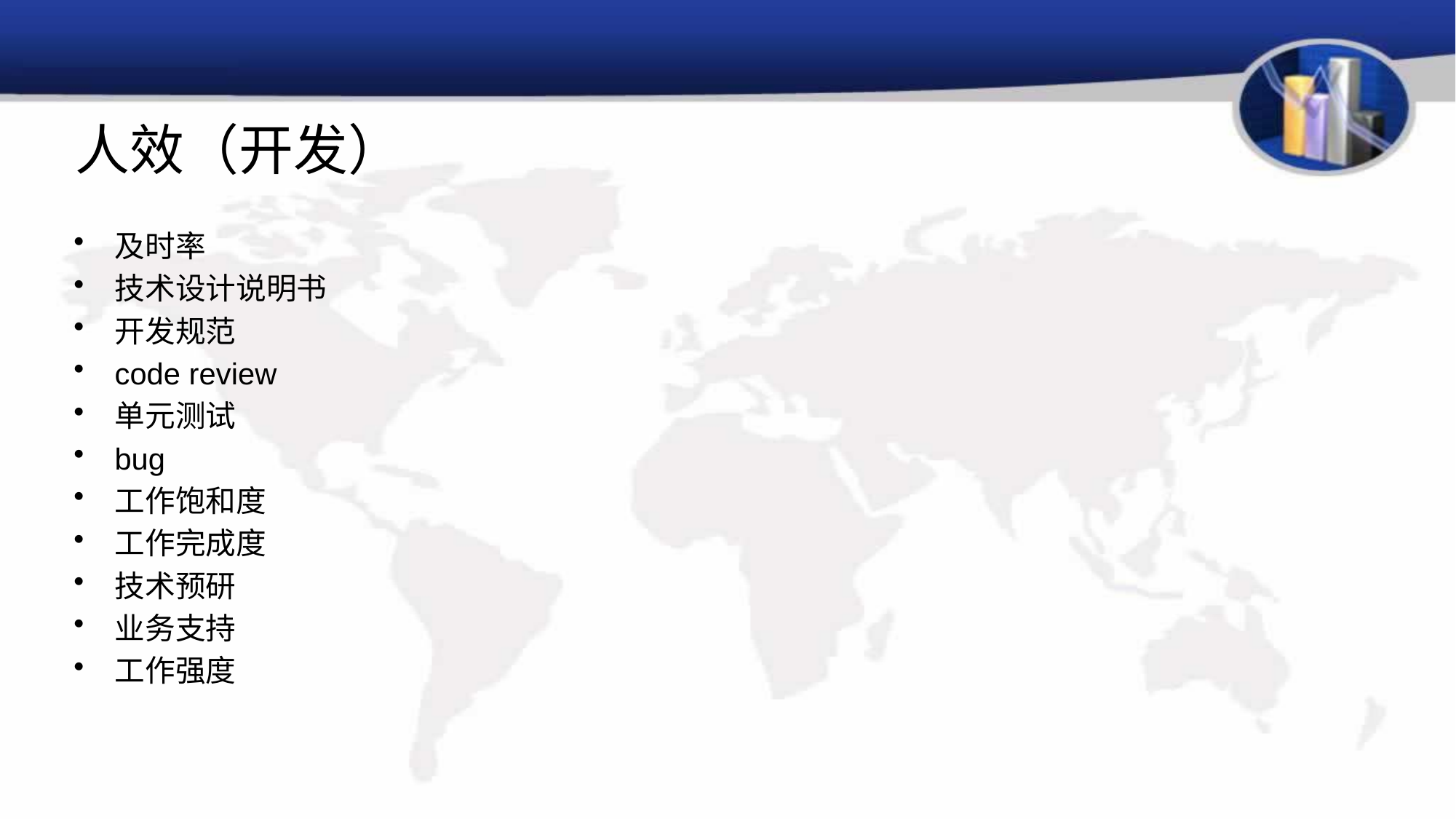

# 人效（开发）
及时率
技术设计说明书
开发规范
code review
单元测试
bug
工作饱和度
工作完成度
技术预研
业务支持
工作强度